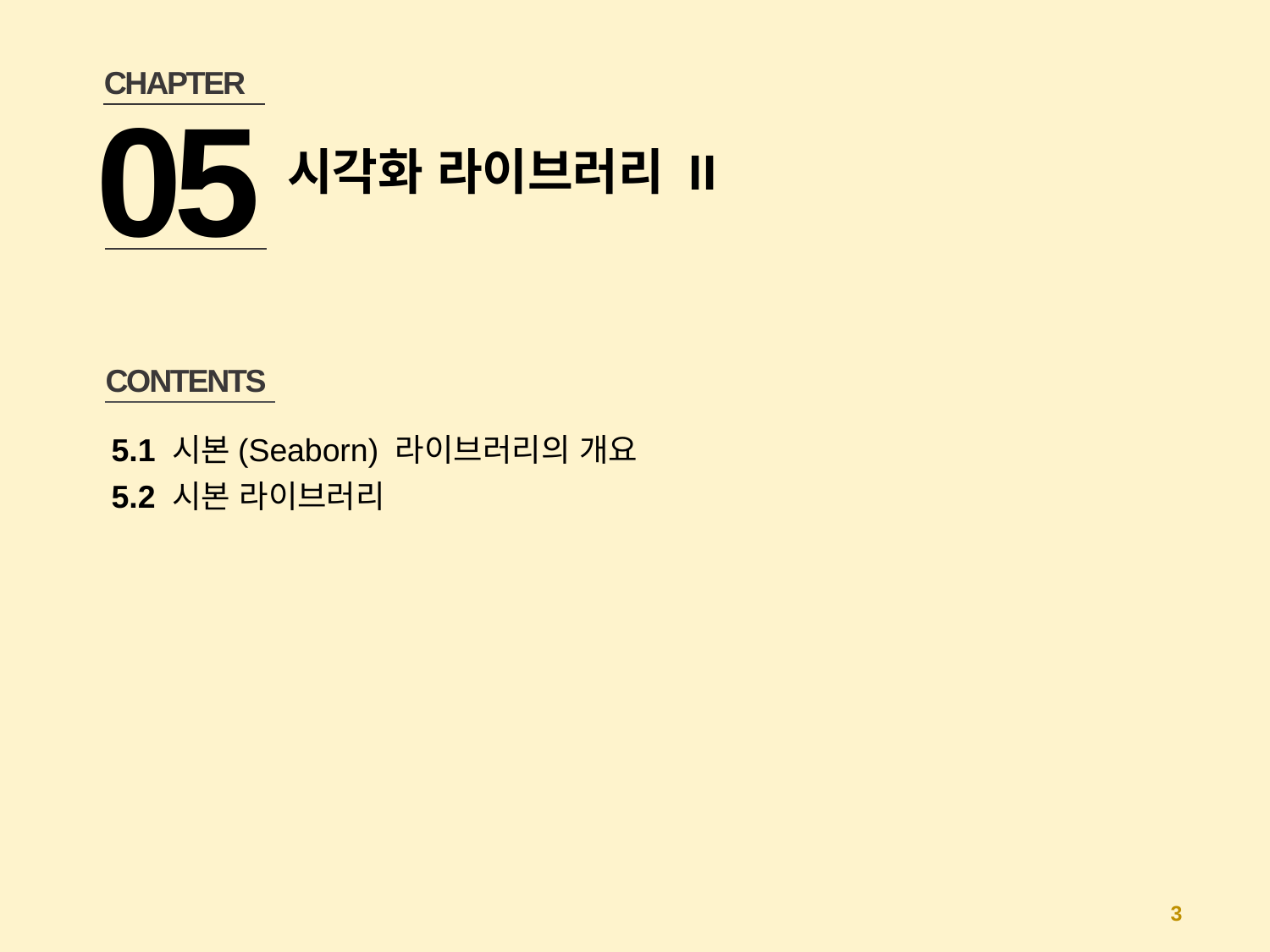

CHAPTER

05
시각화 라이브러리 II
CONTENTS
5.1 시본(Seaborn) 라이브러리의 개요
5.2 시본 라이브러리